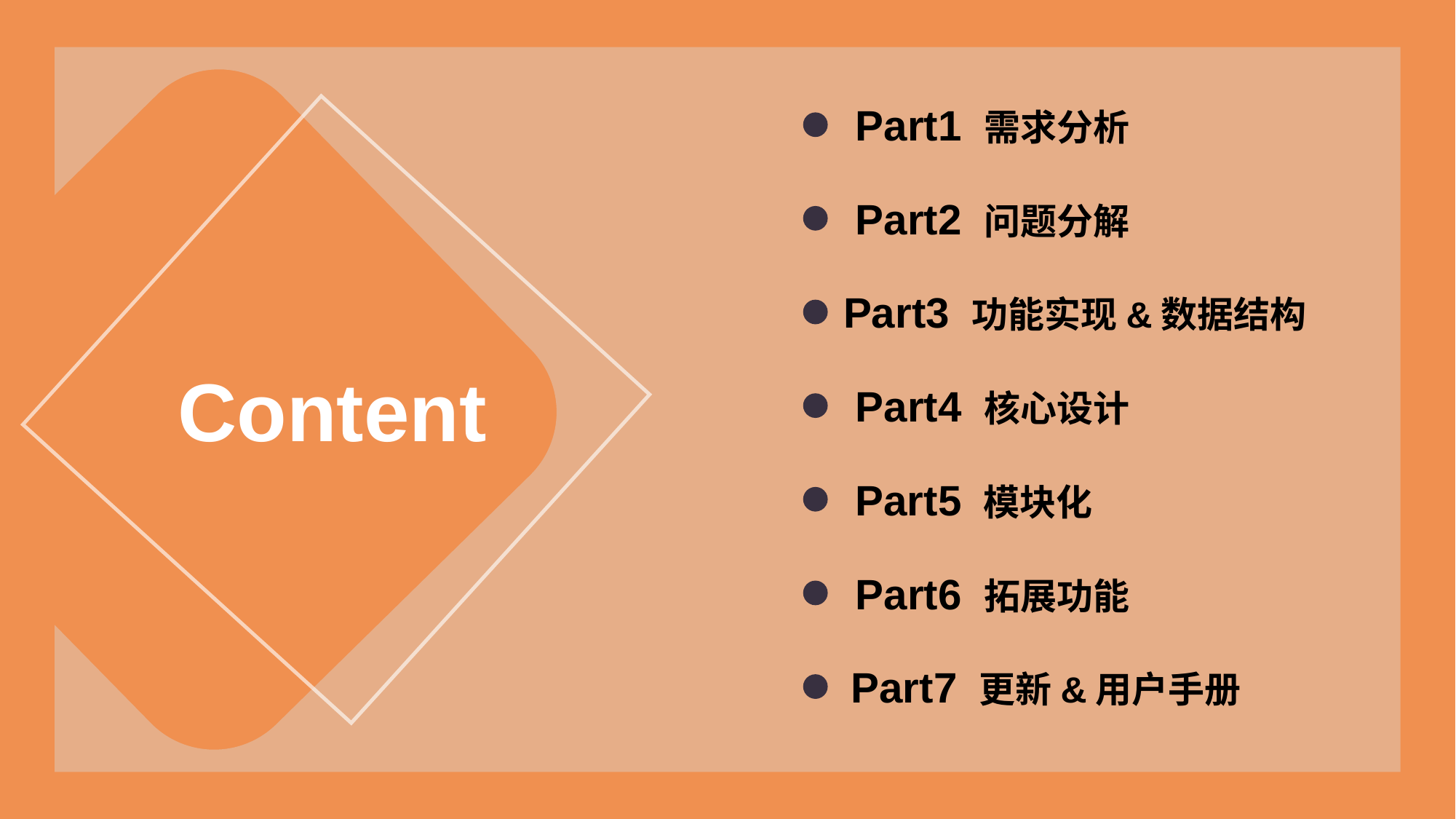

Content
Part1 需求分析

Part2 问题分解
Part4 核心设计
Part5 模块化
Part6 拓展功能
Part7 更新&用户手册

Part3 功能实现&数据结构